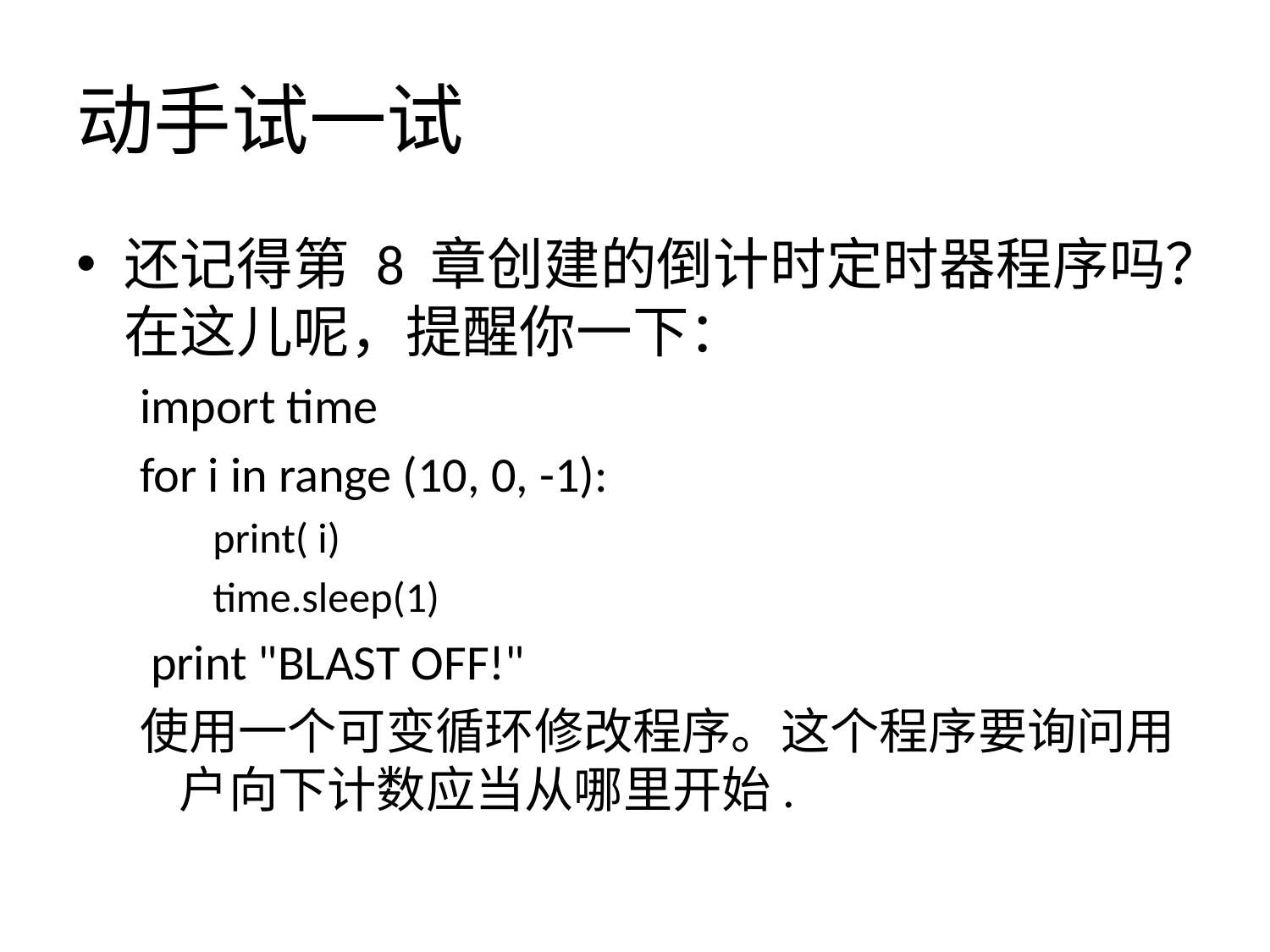

# 动手试一试
还记得第 8 章创建的倒计时定时器程序吗？在这儿呢，提醒你一下：
import time
for i in range (10, 0, -1):
 print( i)
 time.sleep(1)
 print "BLAST OFF!"
使用一个可变循环修改程序。这个程序要询问用户向下计数应当从哪里开始.